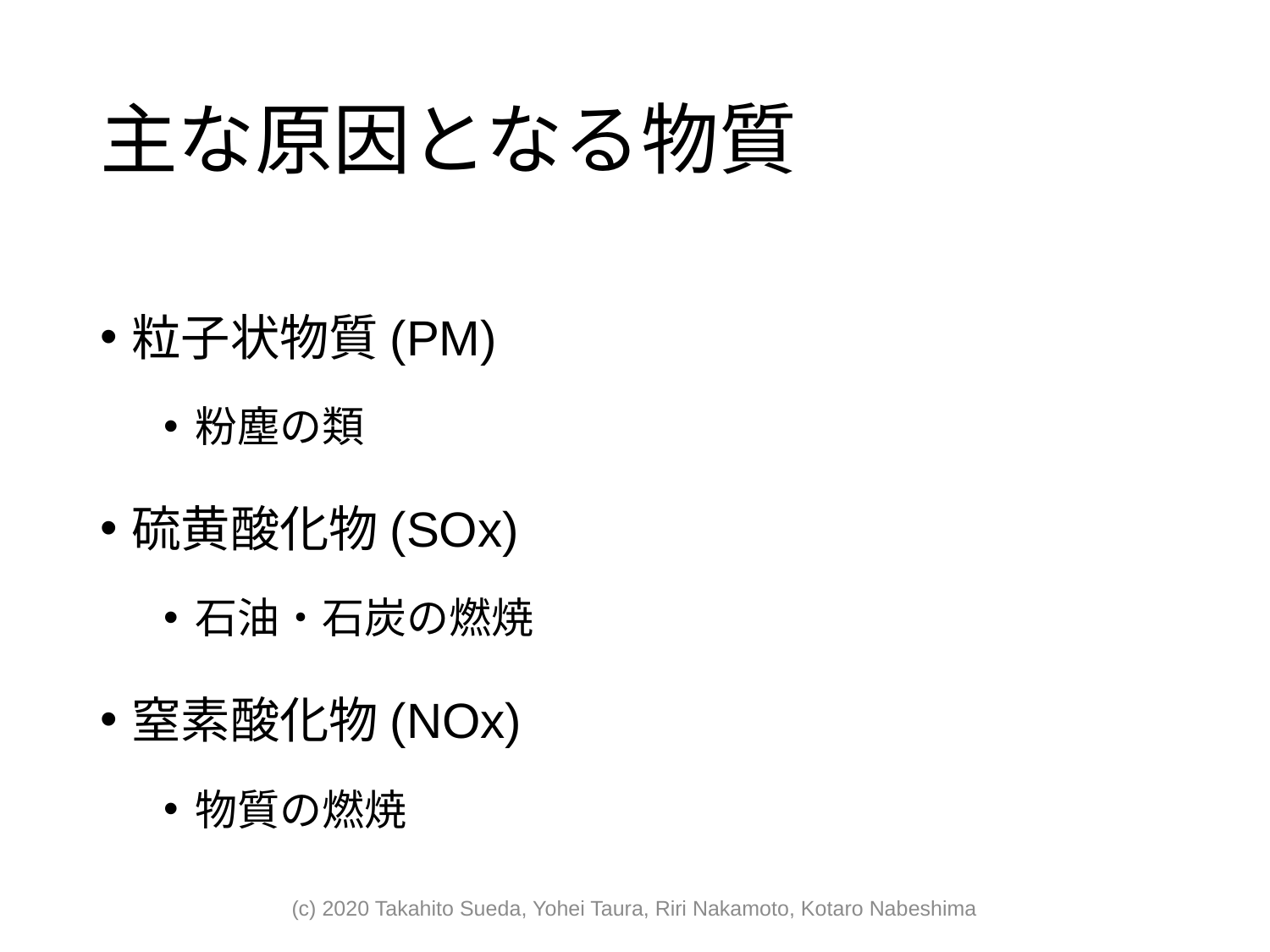

# 主な原因となる物質
粒子状物質(PM)
粉塵の類
硫黄酸化物(SOx)
石油・石炭の燃焼
窒素酸化物(NOx)
物質の燃焼
(c) 2020 Takahito Sueda, Yohei Taura, Riri Nakamoto, Kotaro Nabeshima